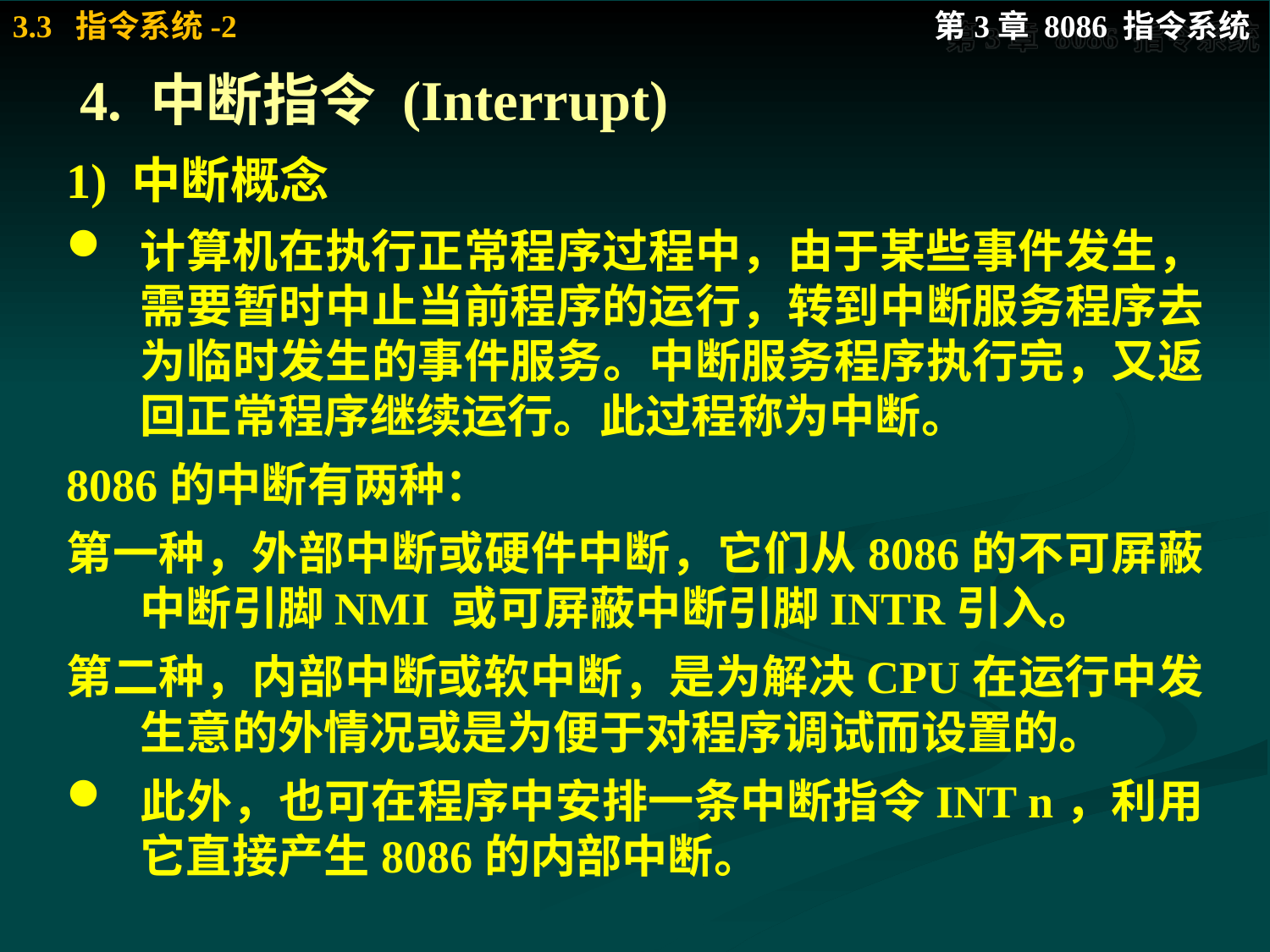

# 4. 中断指令 (Interrupt)
1) 中断概念
计算机在执行正常程序过程中，由于某些事件发生，需要暂时中止当前程序的运行，转到中断服务程序去为临时发生的事件服务。中断服务程序执行完，又返回正常程序继续运行。此过程称为中断。
8086的中断有两种：
第一种，外部中断或硬件中断，它们从8086的不可屏蔽中断引脚NMI 或可屏蔽中断引脚INTR引入。
第二种，内部中断或软中断，是为解决CPU在运行中发生意的外情况或是为便于对程序调试而设置的。
此外，也可在程序中安排一条中断指令INT n，利用它直接产生8086的内部中断。